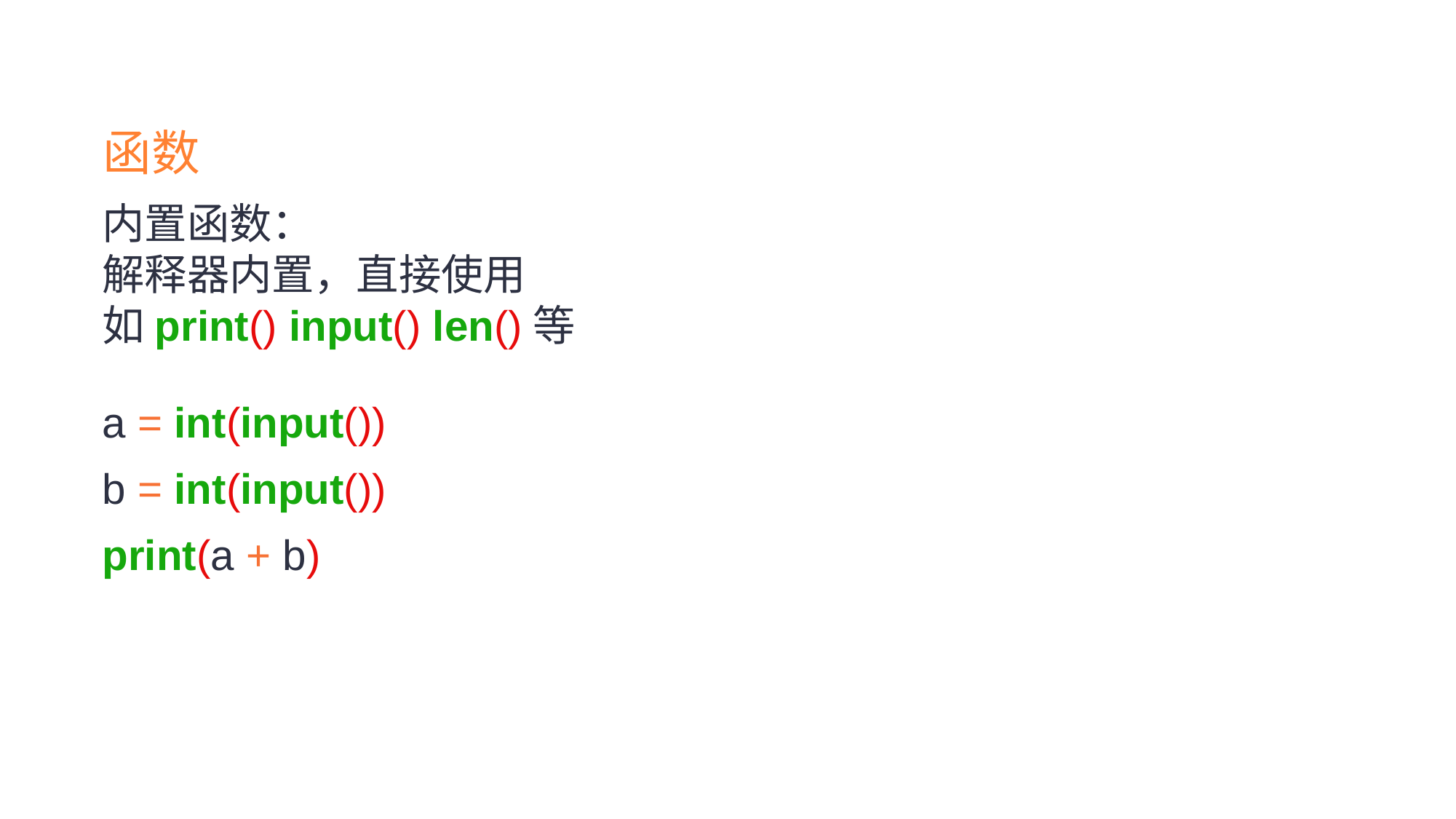

函数
内置函数：
解释器内置，直接使用
如print() input() len()等
a = int(input())
b = int(input())
print(a + b)